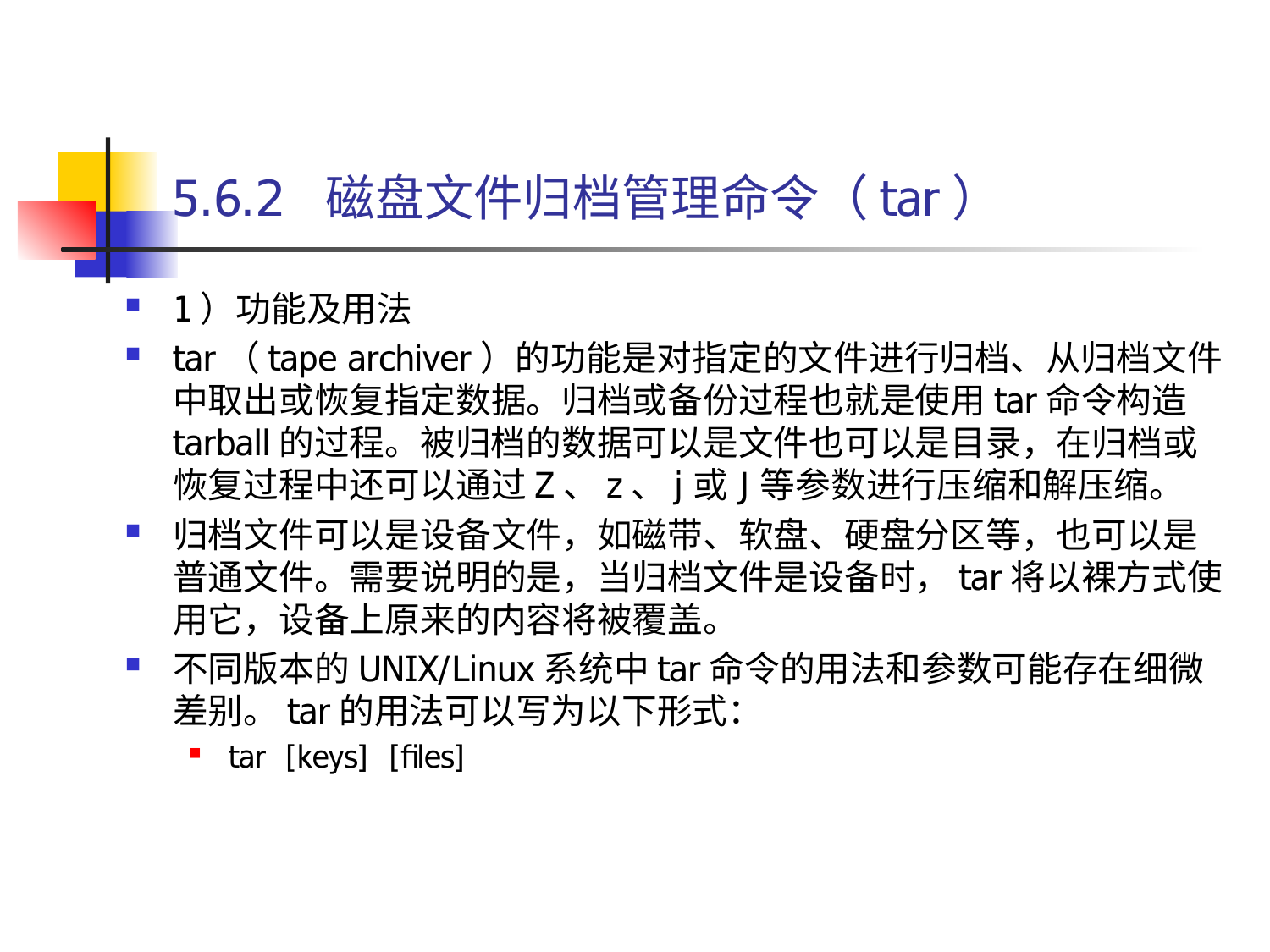

# 5.6.2  磁盘文件归档管理命令（tar）
1）功能及用法
tar（tape archiver）的功能是对指定的文件进行归档、从归档文件中取出或恢复指定数据。归档或备份过程也就是使用tar命令构造tarball的过程。被归档的数据可以是文件也可以是目录，在归档或恢复过程中还可以通过Z、z、j或J等参数进行压缩和解压缩。
归档文件可以是设备文件，如磁带、软盘、硬盘分区等，也可以是普通文件。需要说明的是，当归档文件是设备时，tar将以裸方式使用它，设备上原来的内容将被覆盖。
不同版本的UNIX/Linux系统中tar命令的用法和参数可能存在细微差别。tar的用法可以写为以下形式：
tar  [keys]  [files]